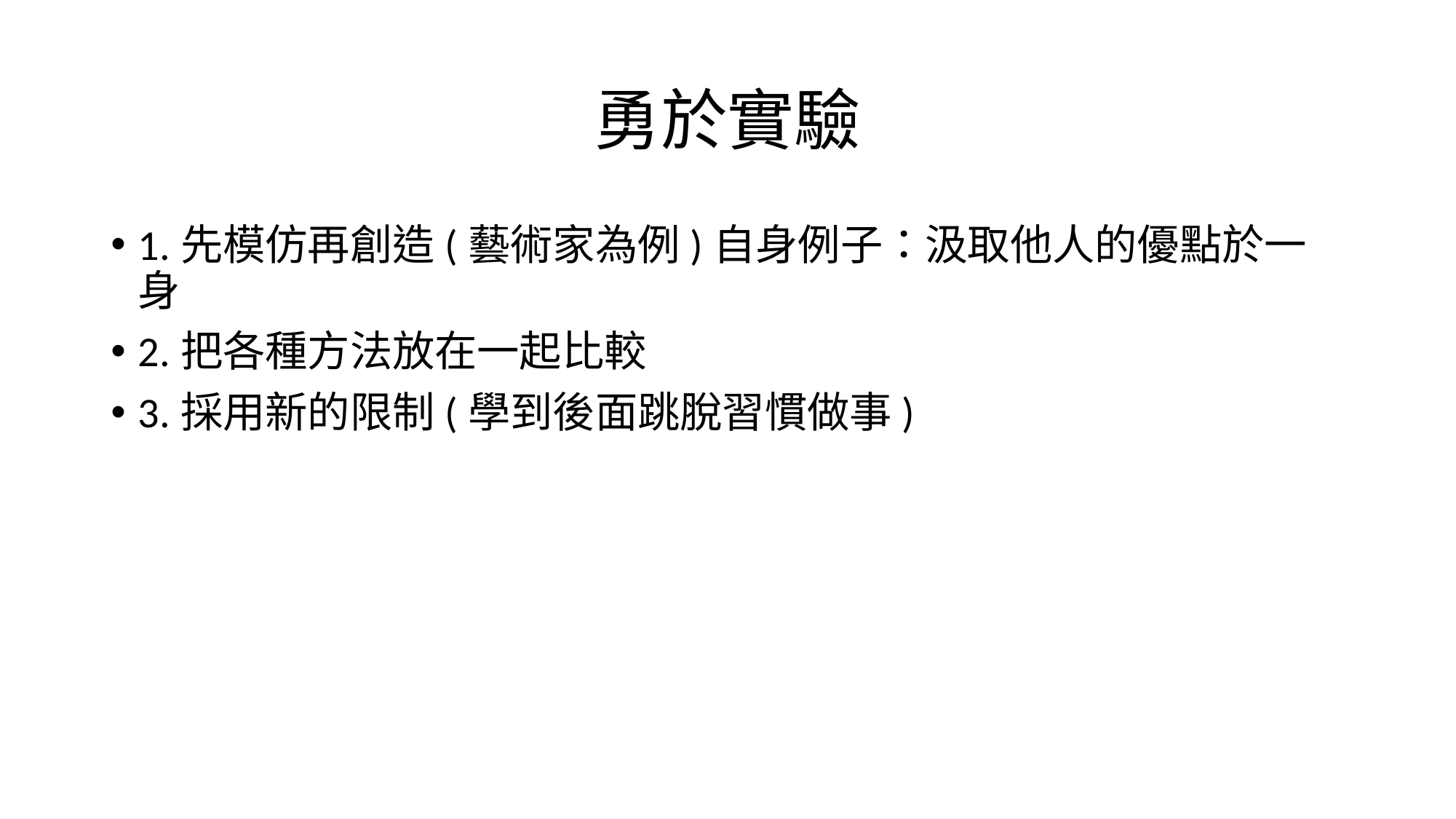

# 勇於實驗
1.先模仿再創造(藝術家為例)自身例子：汲取他人的優點於一身
2.把各種方法放在一起比較
3.採用新的限制(學到後面跳脫習慣做事)